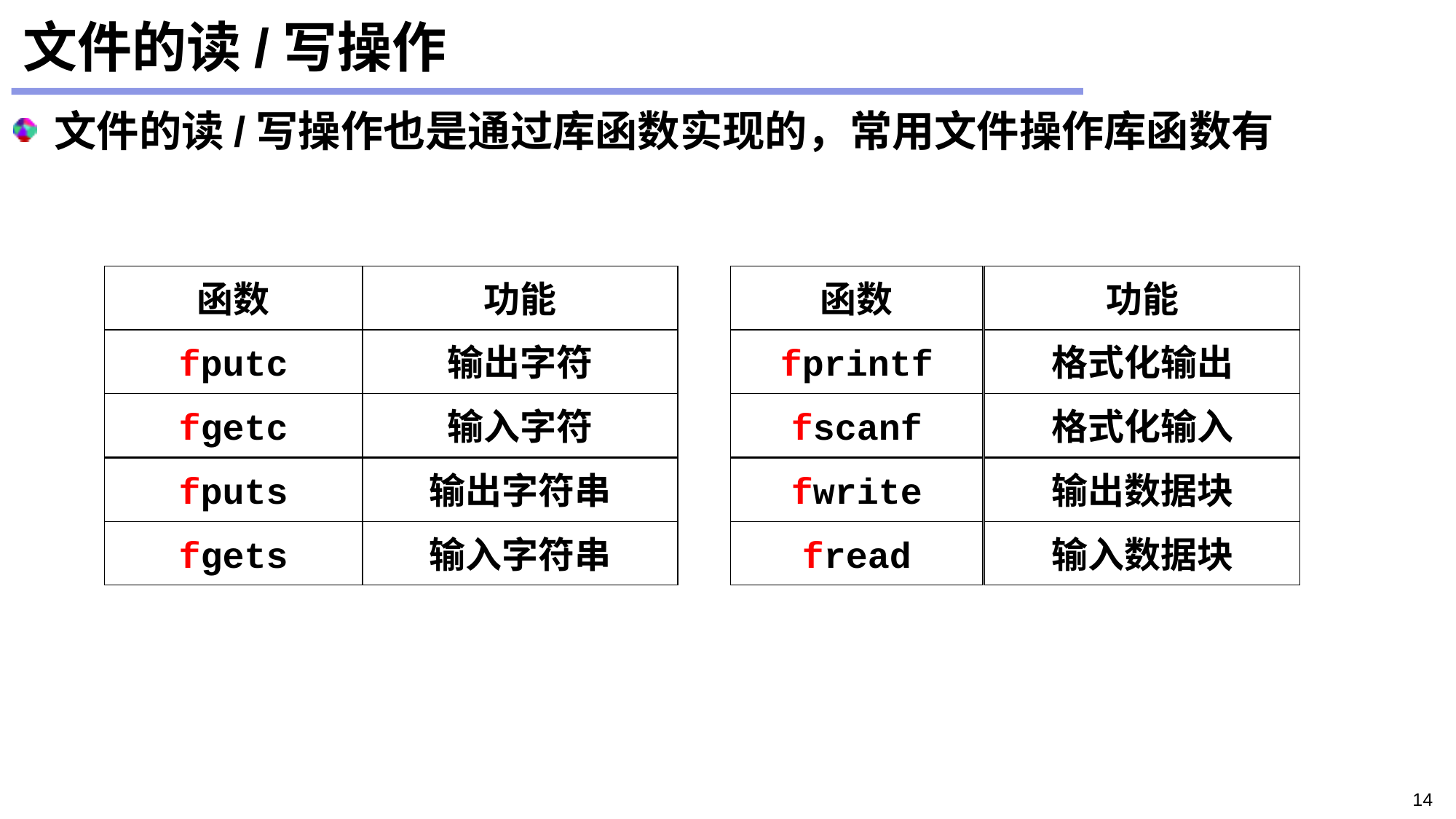

# 文件的读/写操作
文件的读/写操作也是通过库函数实现的，常用文件操作库函数有
函数
功能
函数
功能
fputc
输出字符
fprintf
格式化输出
fgetc
输入字符
fscanf
格式化输入
fputs
输出字符串
fwrite
输出数据块
fgets
输入字符串
fread
输入数据块
14